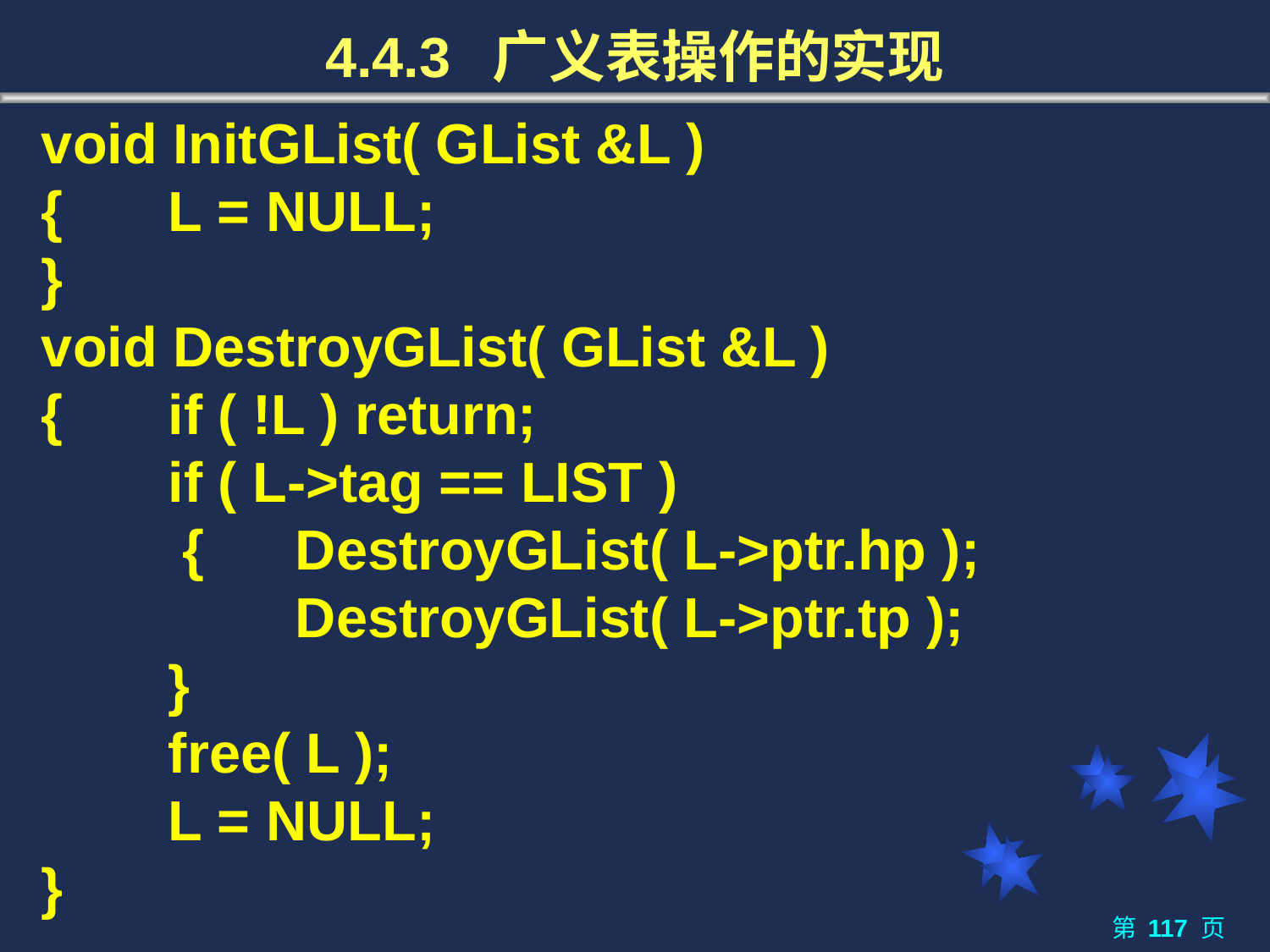

4.4.3  广义表操作的实现
void InitGList( GList &L )
{	L = NULL;
}
void DestroyGList( GList &L )
{	if ( !L ) return;
	if ( L->tag == LIST )
         {	DestroyGList( L->ptr.hp );
		DestroyGList( L->ptr.tp );
	}
	free( L );
	L = NULL;
}
第 117 页